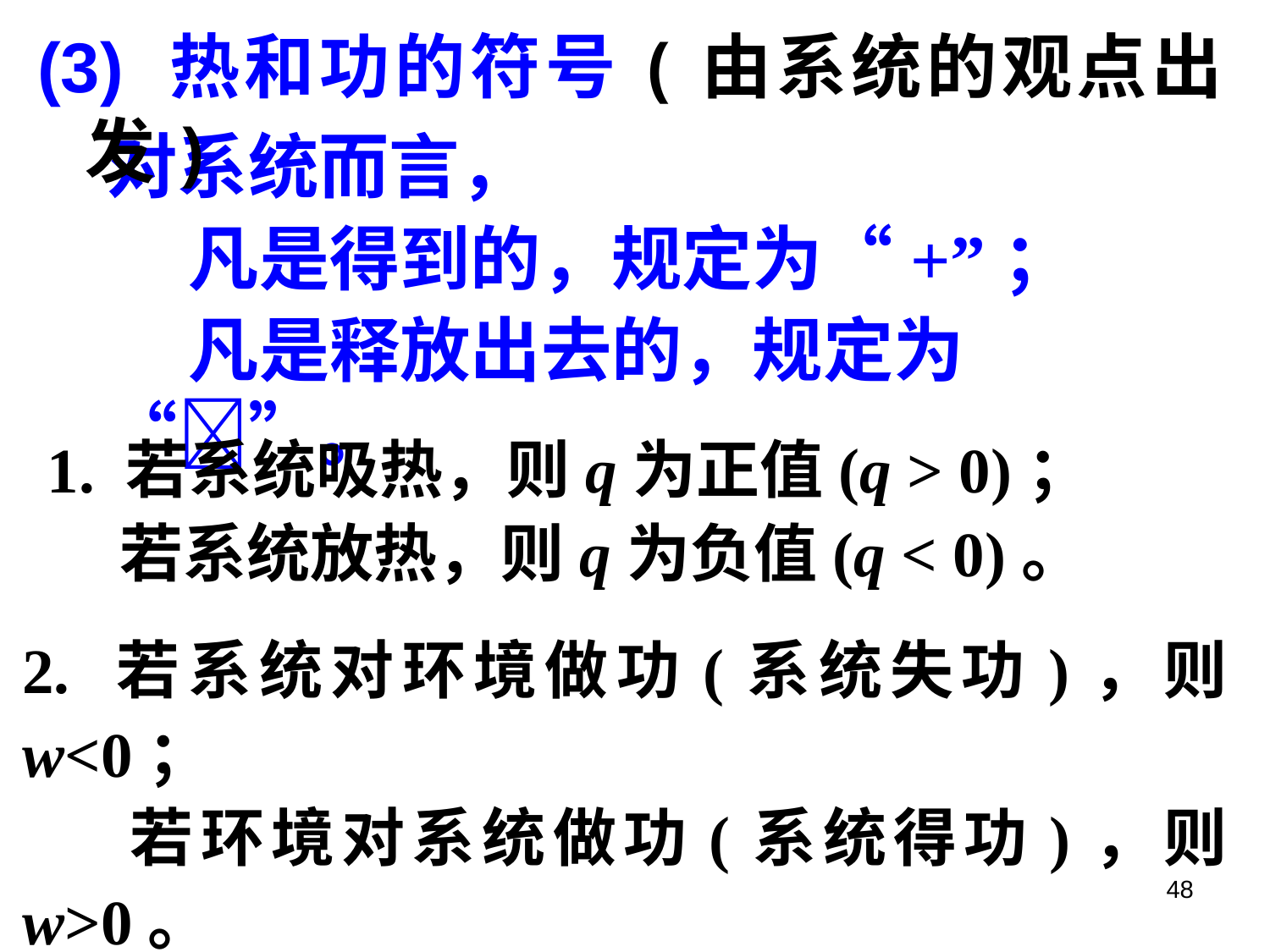

(3) 热和功的符号(由系统的观点出发)
对系统而言，
    凡是得到的，规定为“+”；
    凡是释放出去的，规定为“−”。
1. 若系统吸热，则q为正值(q > 0)；
    若系统放热，则q为负值(q < 0)。
2. 若系统对环境做功(系统失功)，则w<0；
    若环境对系统做功(系统得功)，则w>0。
48